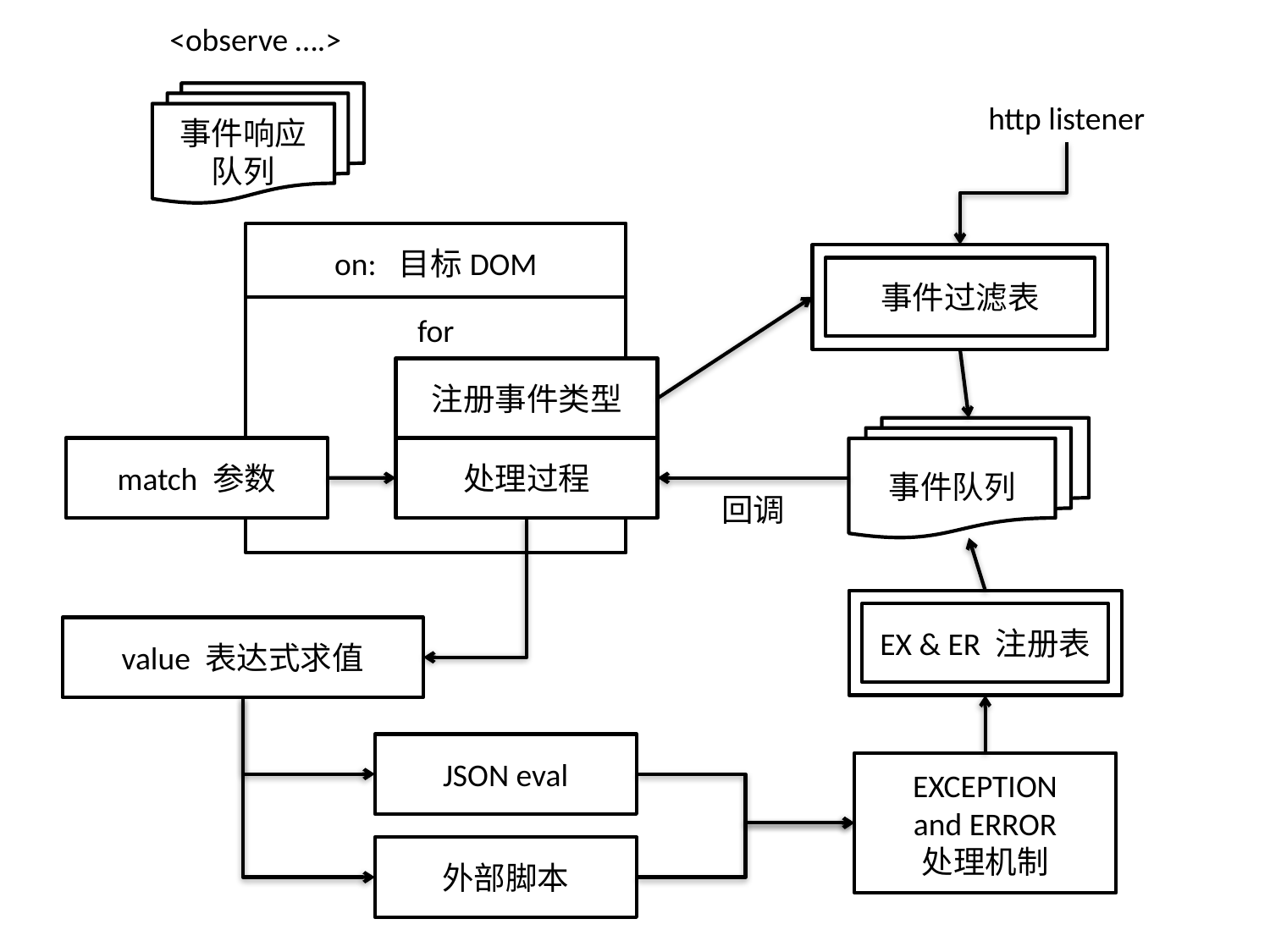

<observe ….>
事件响应队列
http listener
on:  目标DOM
事件过滤表
for

注册事件类型
事件队列
match 参数
处理过程
回调
EX & ER 注册表
value 表达式求值
JSON eval
EXCEPTION
and ERROR
处理机制
外部脚本